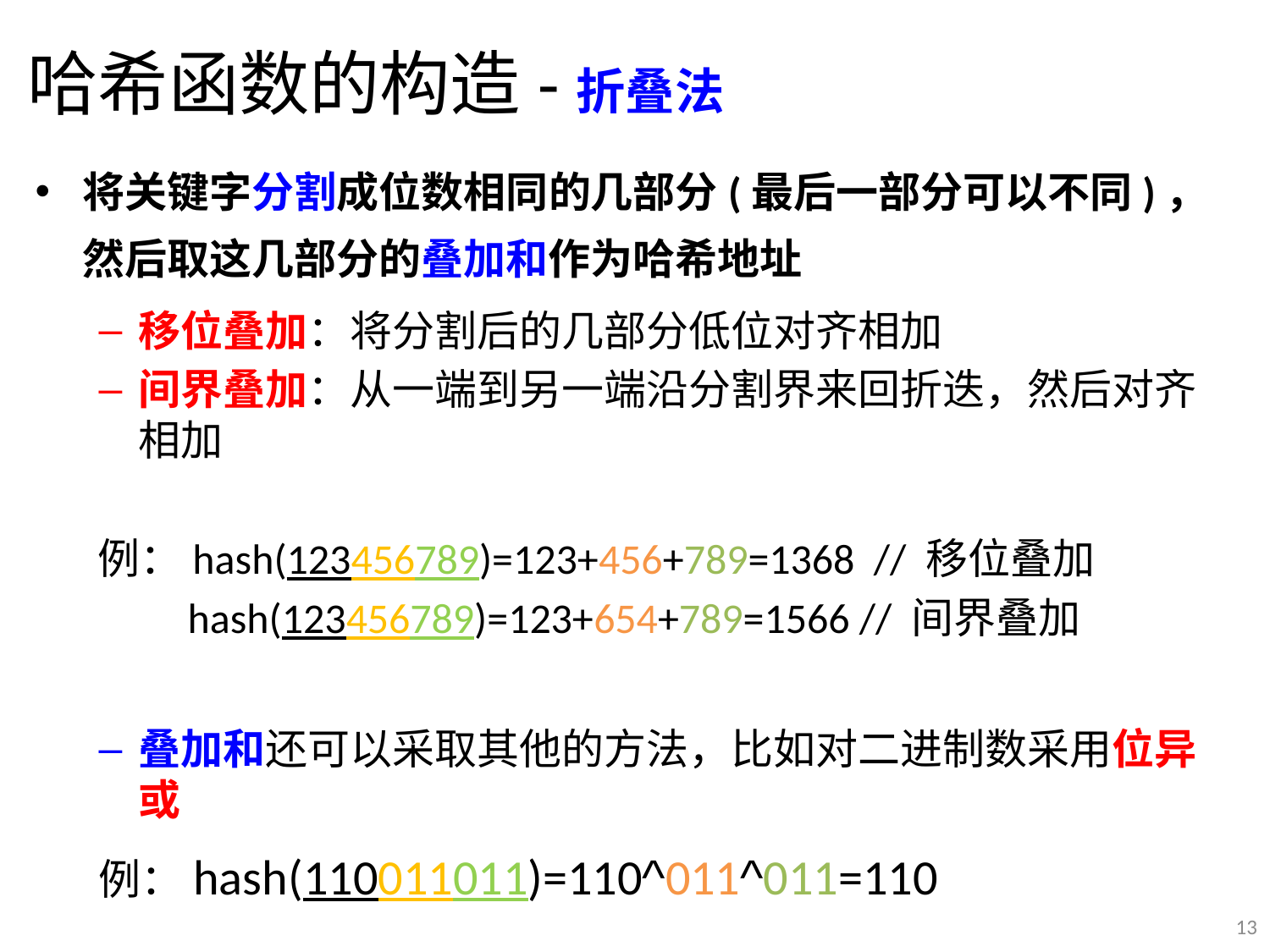

# 哈希函数的构造-折叠法
将关键字分割成位数相同的几部分(最后一部分可以不同)，然后取这几部分的叠加和作为哈希地址
移位叠加：将分割后的几部分低位对齐相加
间界叠加：从一端到另一端沿分割界来回折迭，然后对齐相加

例：hash(123456789)=123+456+789=1368  // 移位叠加
                hash(123456789)=123+654+789=1566 // 间界叠加

叠加和还可以采取其他的方法，比如对二进制数采用位异或
例：hash(110011011)=110^011^011=110
13